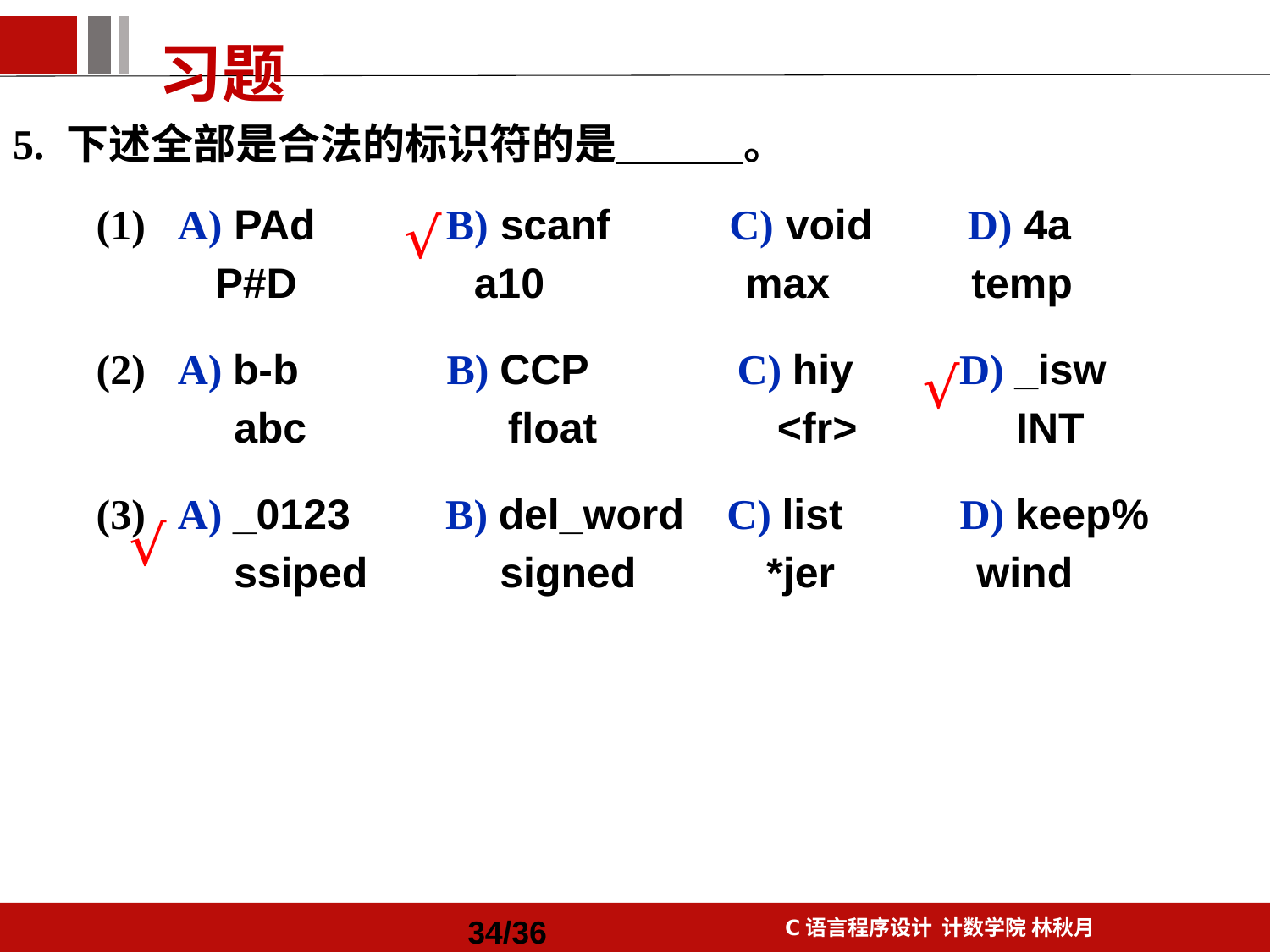

习题
5. 下述全部是合法的标识符的是＿＿＿。
(1)   A) PAd           B) scanf          C) void        D) 4a
          P#D               a10                 max            temp
(2)   A) b-b              B) CCP              C) hiy          D) _isw
             abc                   float                 <fr>               INT
(3)   A) _0123         B) del_word    C) list           D) keep%
             ssiped            signed           *jer            wind
√
√
√
34